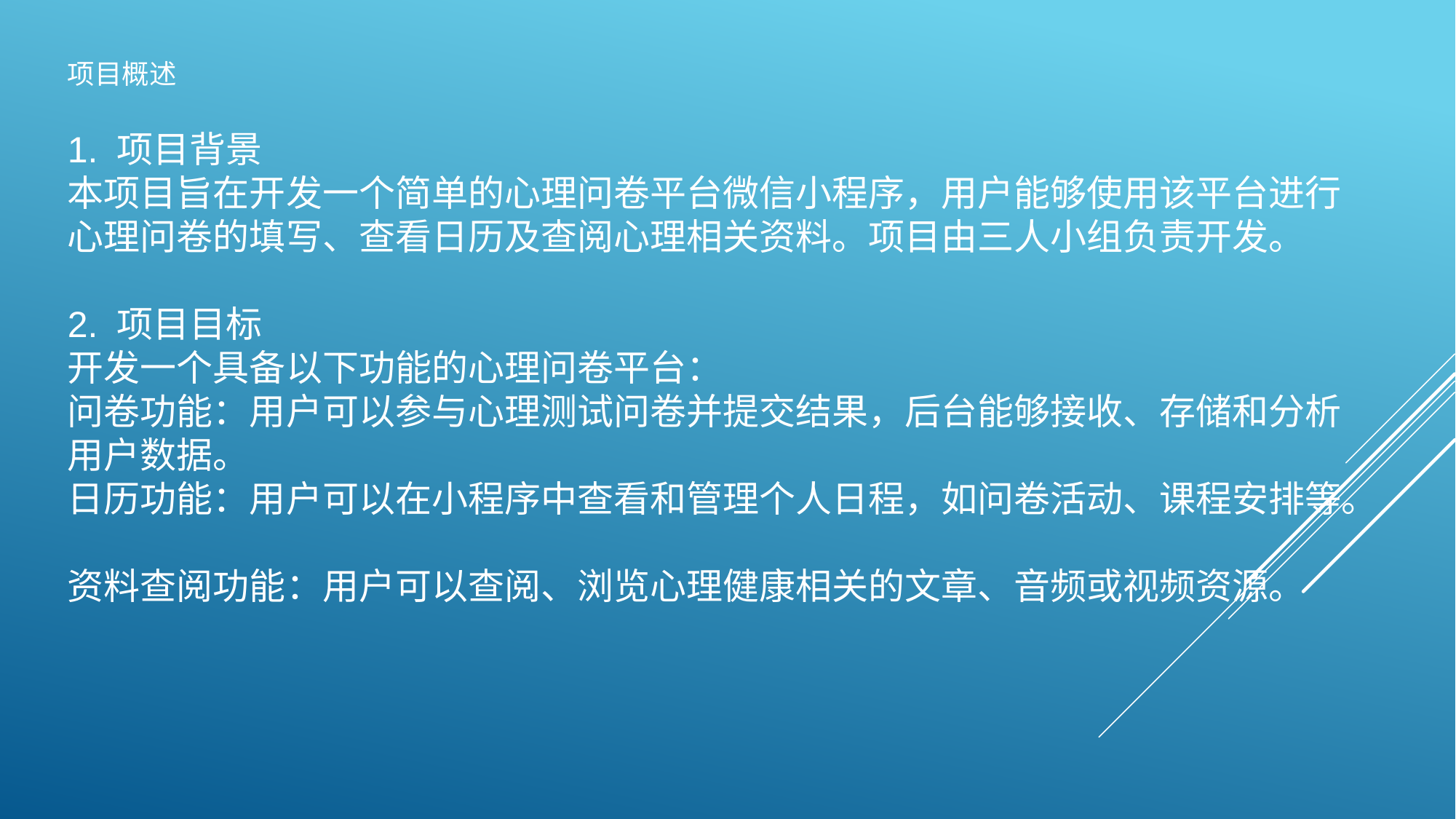

项目概述
1. 项目背景
本项目旨在开发一个简单的心理问卷平台微信小程序，用户能够使用该平台进行心理问卷的填写、查看日历及查阅心理相关资料。项目由三人小组负责开发。
2. 项目目标
开发一个具备以下功能的心理问卷平台：
问卷功能：用户可以参与心理测试问卷并提交结果，后台能够接收、存储和分析用户数据。
日历功能：用户可以在小程序中查看和管理个人日程，如问卷活动、课程安排等。
资料查阅功能：用户可以查阅、浏览心理健康相关的文章、音频或视频资源。